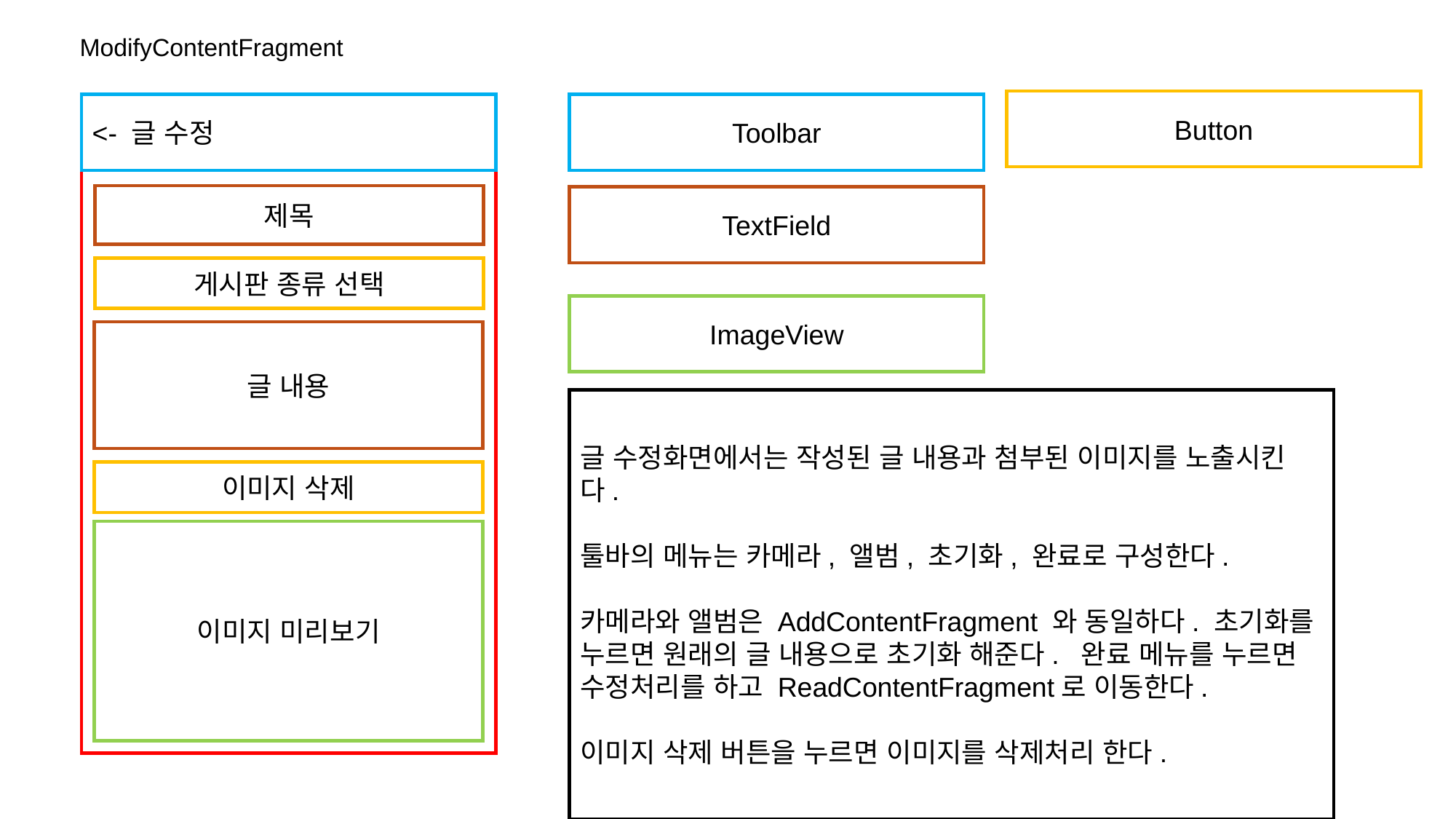

ModifyContentFragment
Button
<- 글 수정

Toolbar
제목
TextField
게시판 종류 선택
ImageView
글 내용
글 수정화면에서는 작성된 글 내용과 첨부된 이미지를 노출시킨다.

툴바의 메뉴는 카메라, 앨범, 초기화, 완료로 구성한다.

카메라와 앨범은 AddContentFragment 와 동일하다. 초기화를 누르면 원래의 글 내용으로 초기화 해준다.  완료 메뉴를 누르면 수정처리를 하고 ReadContentFragment로 이동한다.

이미지 삭제 버튼을 누르면 이미지를 삭제처리 한다.
이미지 삭제
이미지 미리보기